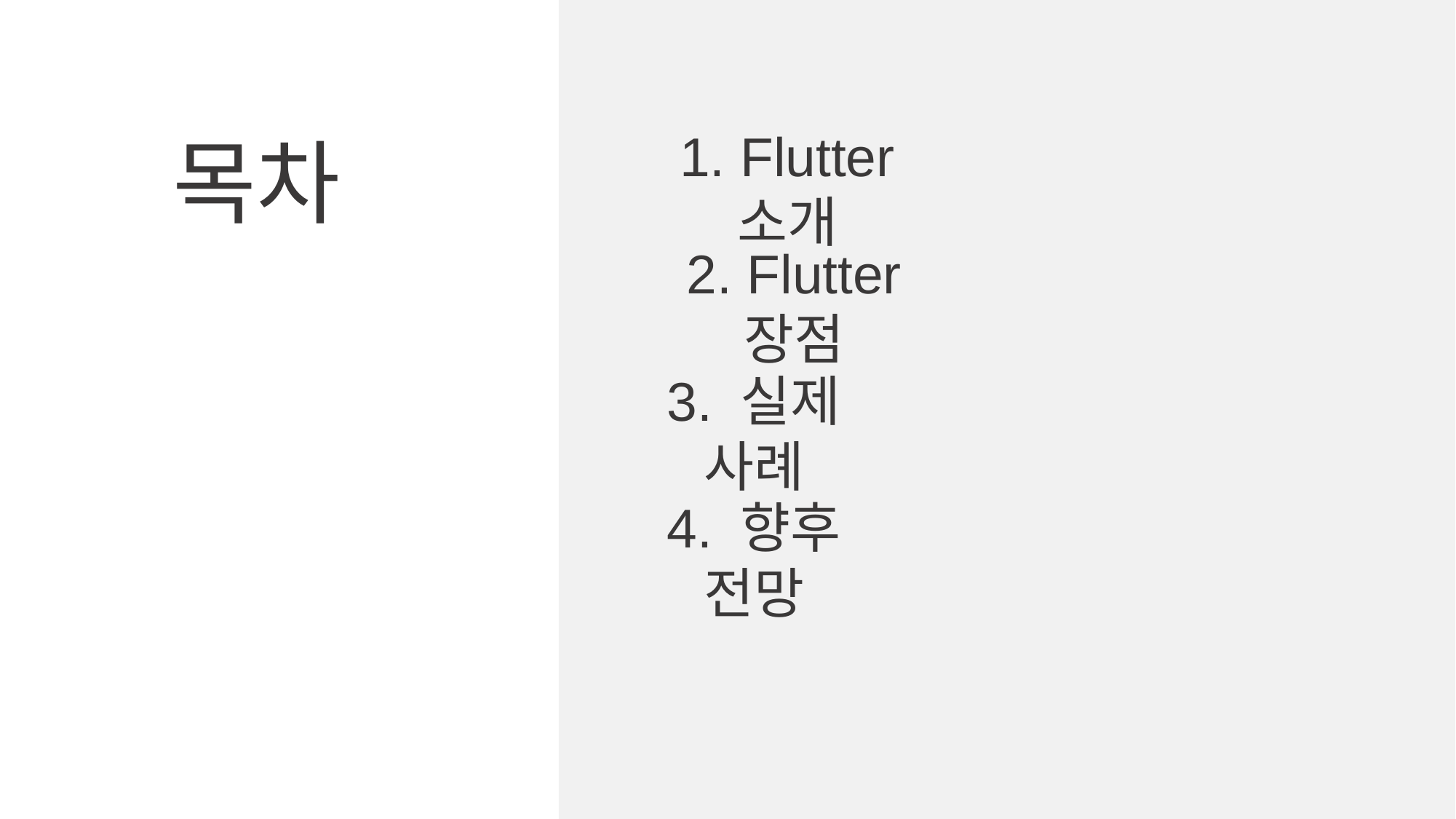

1. Flutter 소개
목차
2. Flutter 장점
3. 실제 사례
4. 향후 전망